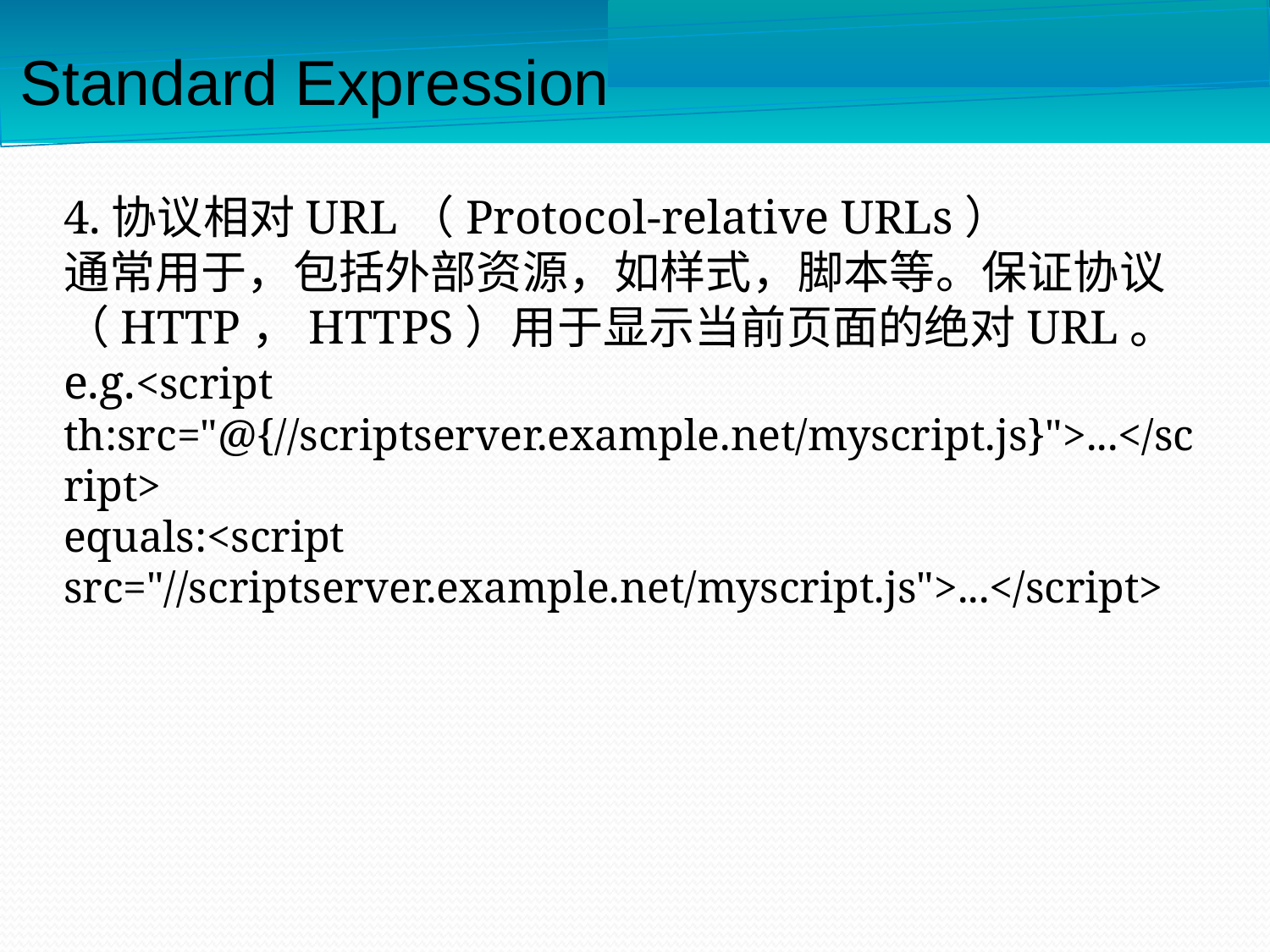

Standard Expression

4.协议相对URL（Protocol-relative URLs）
通常用于，包括外部资源，如样式，脚本等。保证协议（HTTP，HTTPS）用于显示当前页面的绝对URL。
e.g.<script th:src="@{//scriptserver.example.net/myscript.js}">...</script>
equals:<script src="//scriptserver.example.net/myscript.js">...</script>